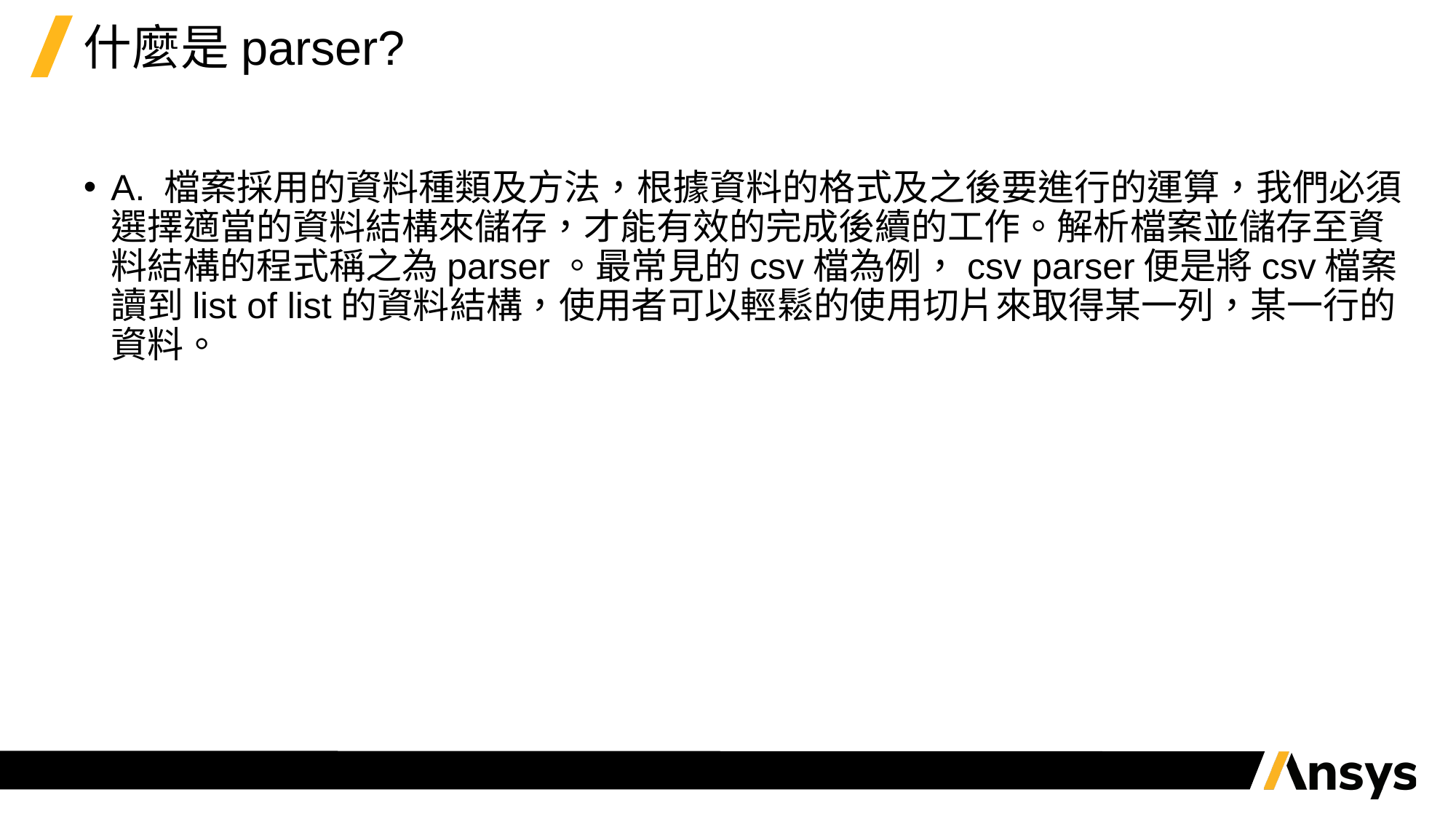

# 什麼是parser?
A. 檔案採用的資料種類及方法，根據資料的格式及之後要進行的運算，我們必須選擇適當的資料結構來儲存，才能有效的完成後續的工作。解析檔案並儲存至資料結構的程式稱之為parser。最常見的csv檔為例，csv parser便是將csv檔案讀到list of list的資料結構，使用者可以輕鬆的使用切片來取得某一列，某一行的資料。